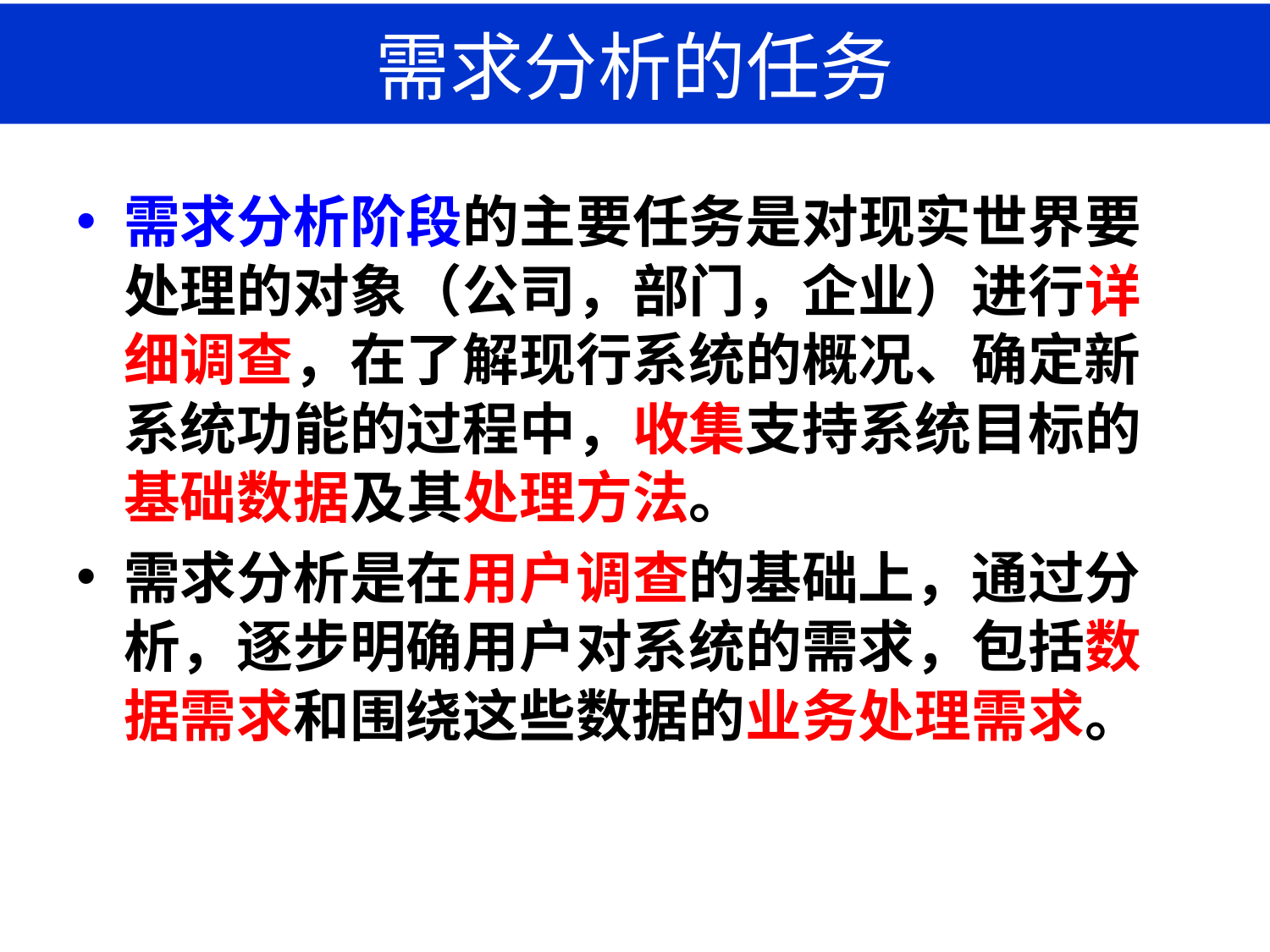

# 需求分析的任务
需求分析阶段的主要任务是对现实世界要处理的对象（公司，部门，企业）进行详细调查，在了解现行系统的概况、确定新系统功能的过程中，收集支持系统目标的基础数据及其处理方法。
需求分析是在用户调查的基础上，通过分析，逐步明确用户对系统的需求，包括数据需求和围绕这些数据的业务处理需求。